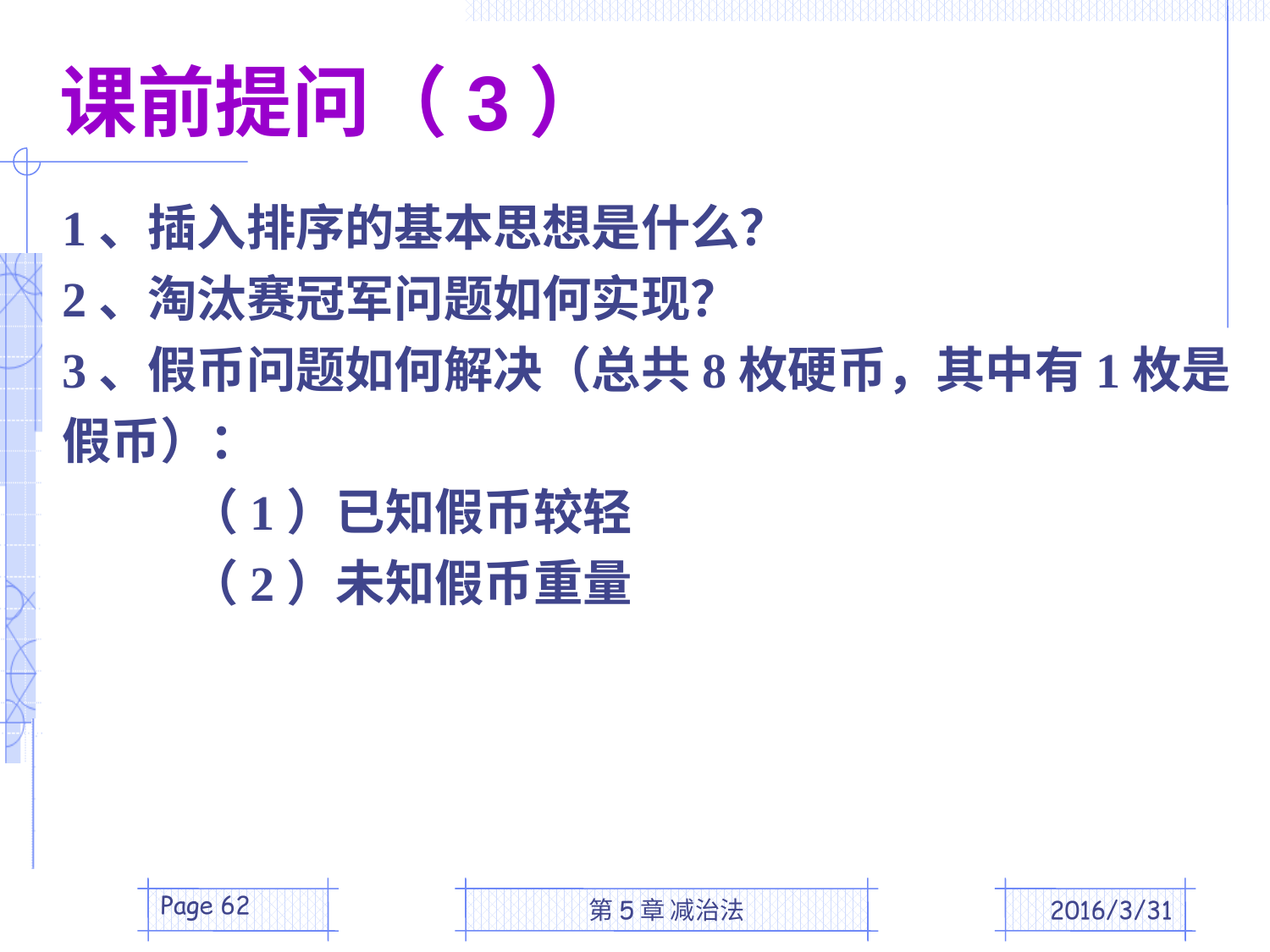

课前提问（3）
1、插入排序的基本思想是什么？
2、淘汰赛冠军问题如何实现？
3、假币问题如何解决（总共8枚硬币，其中有1枚是假币）：
	（1）已知假币较轻
	（2）未知假币重量
Page 62
第5章 减治法
2016/3/31